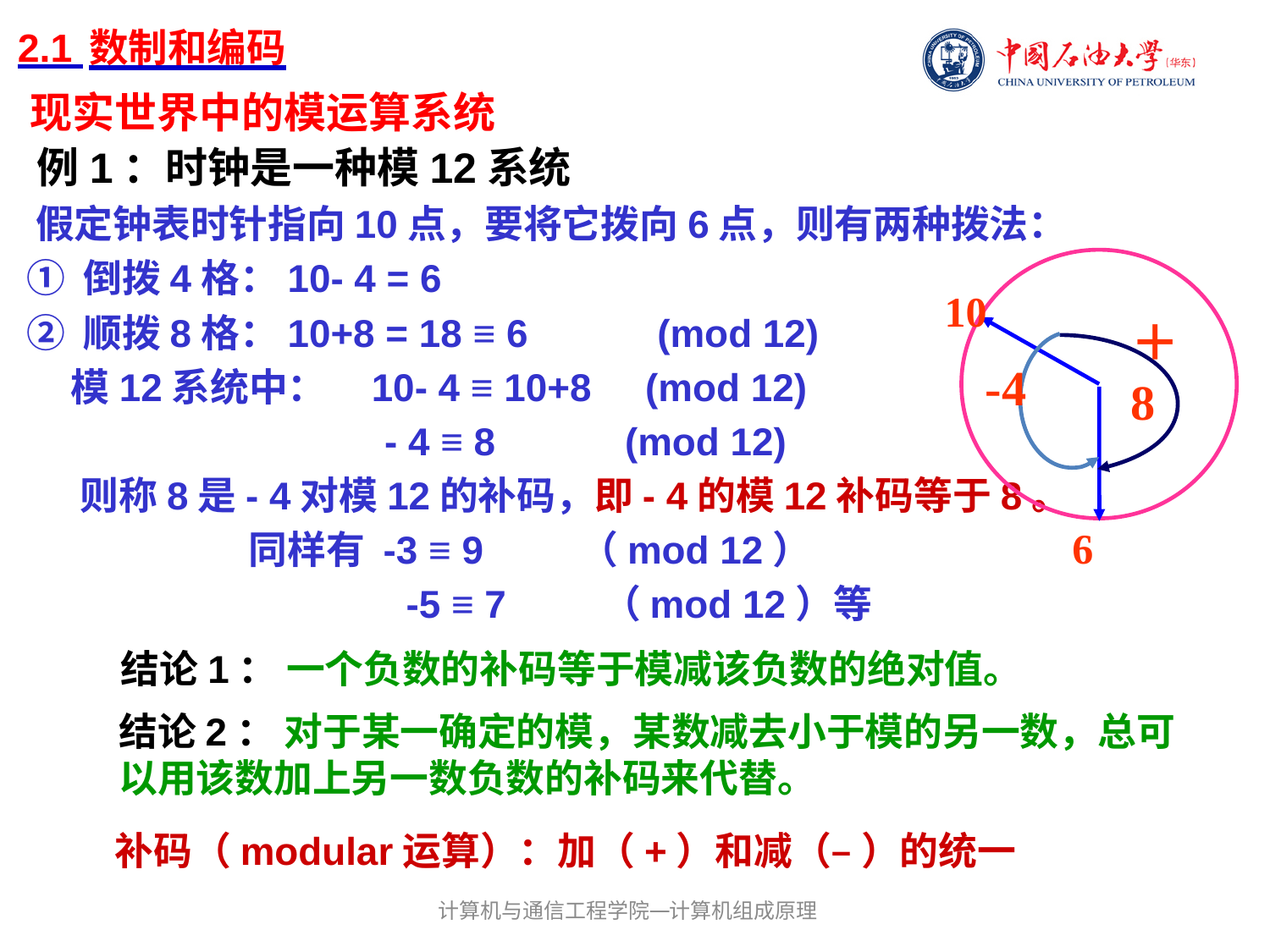

# 2.1 数制和编码
现实世界中的模运算系统
 例1：时钟是一种模12系统
 假定钟表时针指向10点，要将它拨向6点，则有两种拨法：
 ① 倒拨4格：10- 4 = 6
 ② 顺拨8格：10+8 = 18 ≡ 6            (mod 12)
     模12系统中：    10- 4 ≡ 10+8     (mod 12)
                                  - 4 ≡ 8            (mod 12)
      则称8是- 4对模12的补码，即- 4的模12补码等于8。
                         同样有 -3 ≡ 9        （mod 12）
                                    -5 ≡ 7        （mod 12）等

10
＋8

-4

6
结论1： 一个负数的补码等于模减该负数的绝对值。
结论2： 对于某一确定的模，某数减去小于模的另一数，总可以用该数加上另一数负数的补码来代替。
补码（modular运算）：加（+）和减（– ）的统一
30

计算机与通信工程学院—计算机组成原理